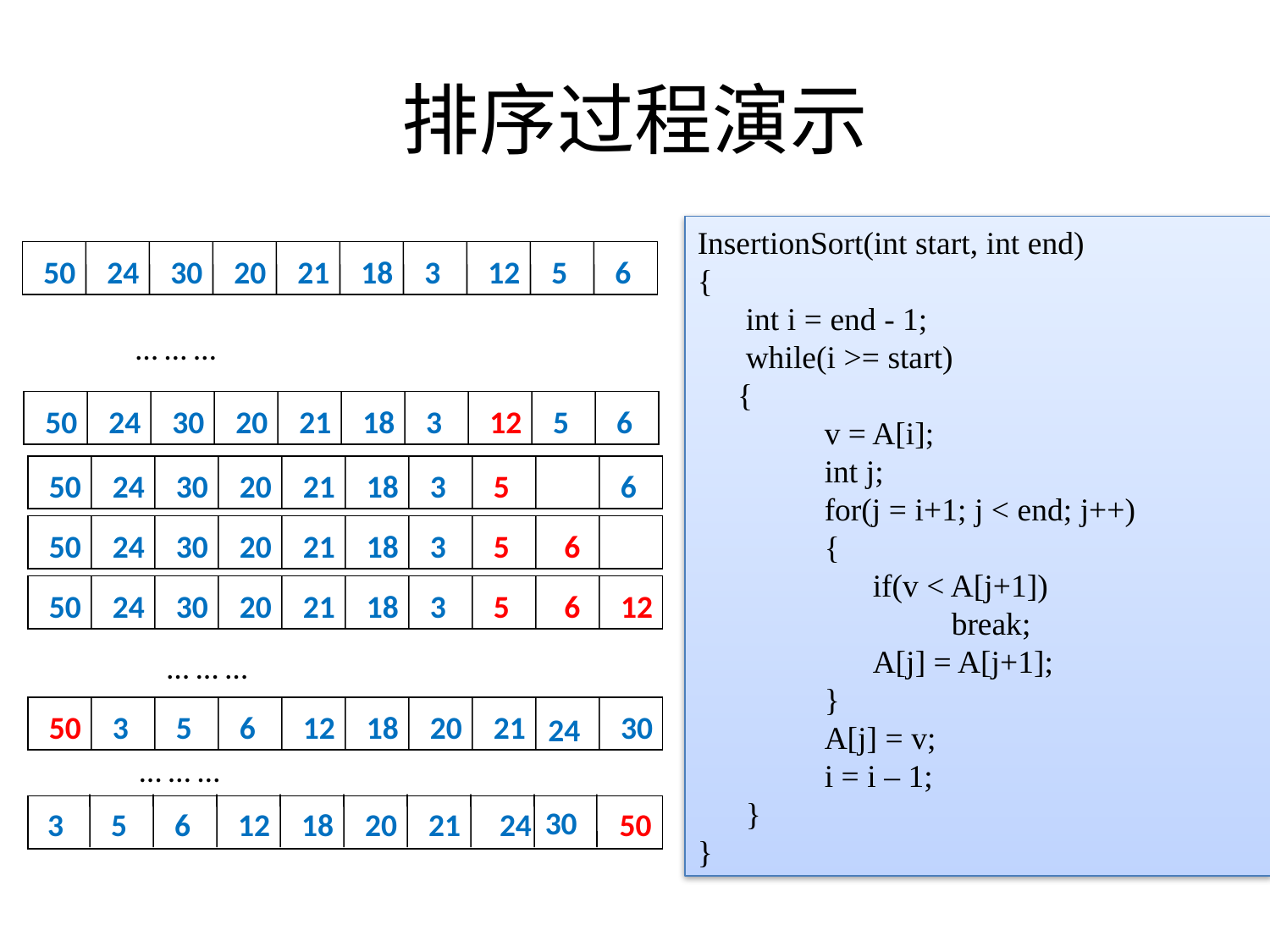

# 排序过程演示
InsertionSort(int start, int end)
{
      int i = end - 1;
      while(i >= start)
     {
	v = A[i];
	int j;
	for(j = i+1; j < end; j++)
	{
   	      if(v < A[j+1])
		break;
	      A[j] = A[j+1];
         	}
	A[j] = v;
	i = i – 1;
      }
}

50
24
30
20
21
18
3
12
5
6
… … …

50
24
30
20
21
18
3
12
5
6

50
24
30
20
21
18
3
5

6

50
24
30
20
21
18
3
5
 6

50
24
30
20
21
18
3
5
 6
12
… … …

50
3
5
6
12
18
20
21
30
 24
… … …

30
50
3
5
6
12
18
20
21
 24